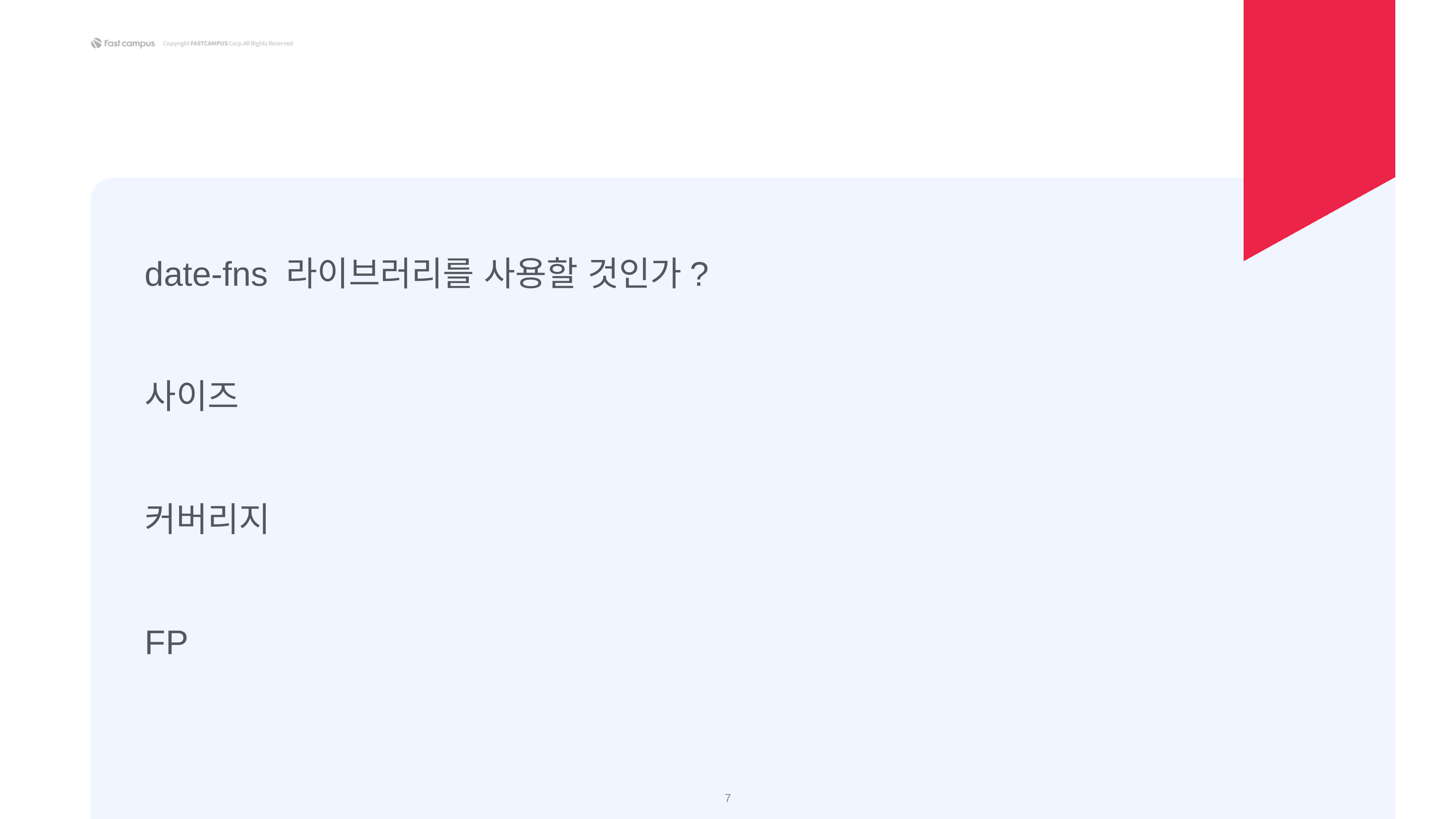

date-fns 라이브러리를 사용할 것인가?

사이즈

커버리지

FP
7